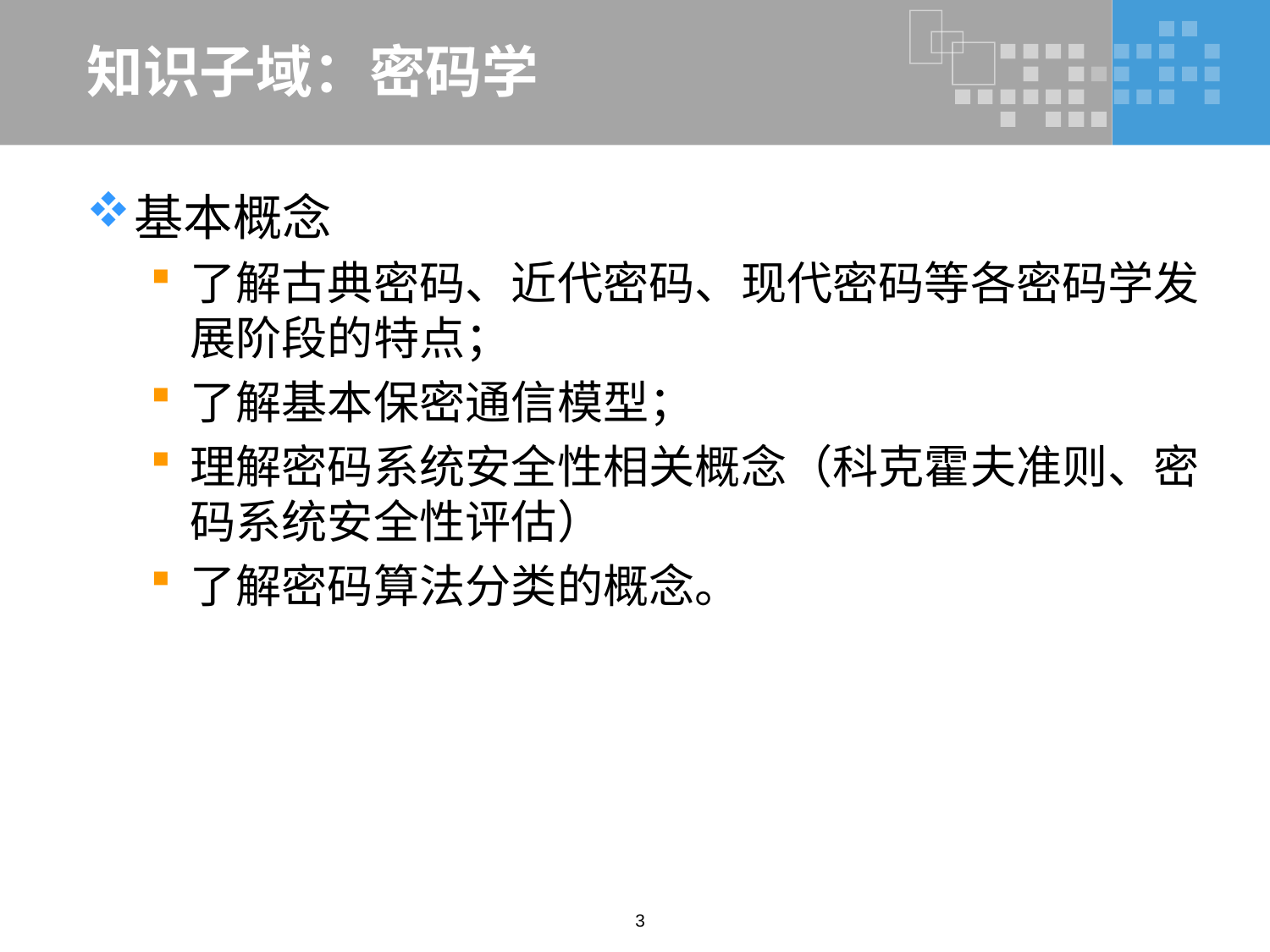

# 知识子域：密码学
基本概念
了解古典密码、近代密码、现代密码等各密码学发展阶段的特点；
了解基本保密通信模型；
理解密码系统安全性相关概念（科克霍夫准则、密码系统安全性评估）
了解密码算法分类的概念。
3